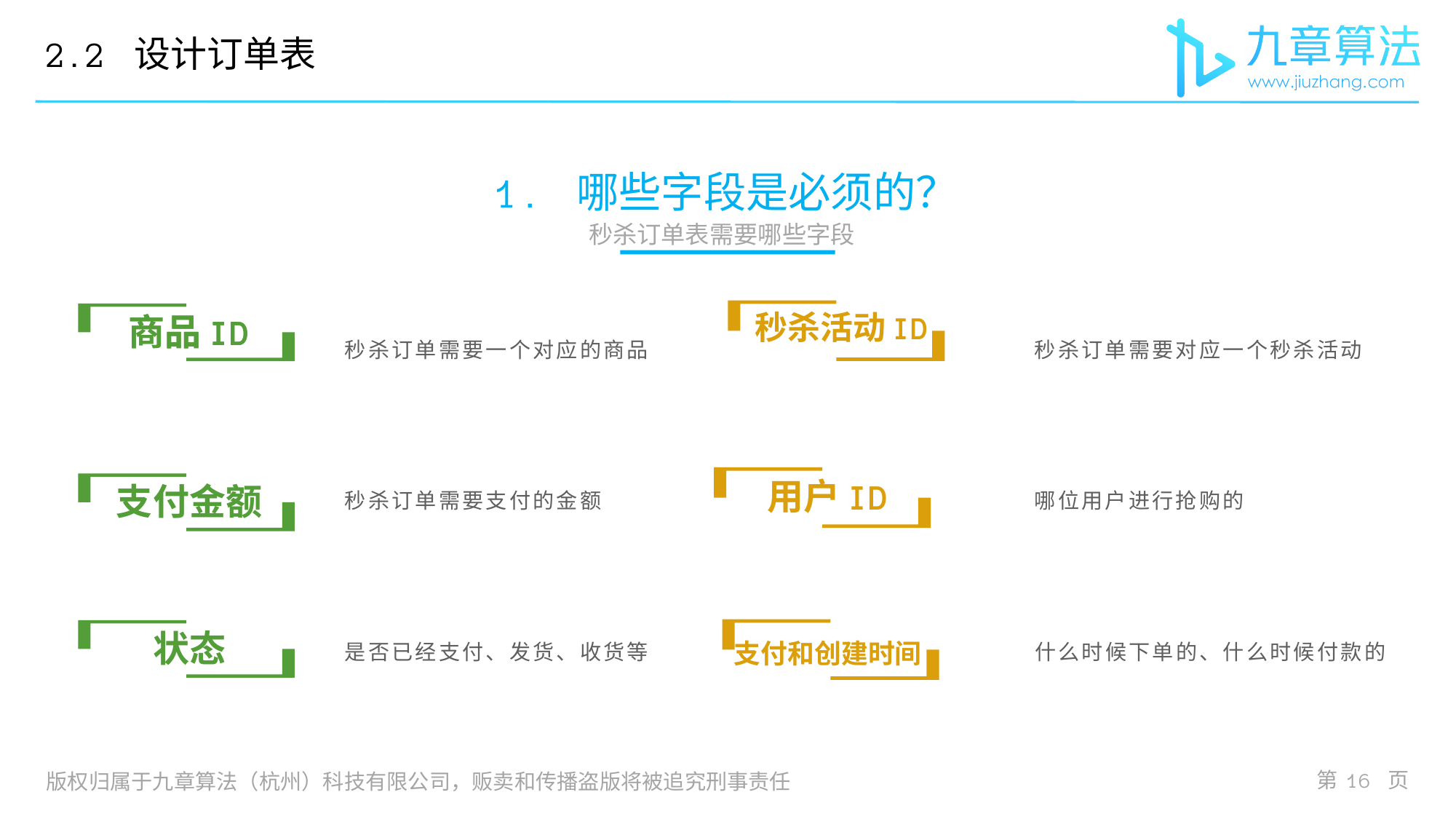

2.2 设计订单表
# 1. 哪些字段是必须的？
秒杀订单表需要哪些字段
秒杀订单需要一个对应的商品
秒杀订单需要对应一个秒杀活动

秒杀活动ID

商品ID
商品ID
秒杀订单需要支付的金额
哪位用户进行抢购的

用户ID

支付金额
是否已经支付、发货、收货等
什么时候下单的、什么时候付款的

状态
支付和创建时间